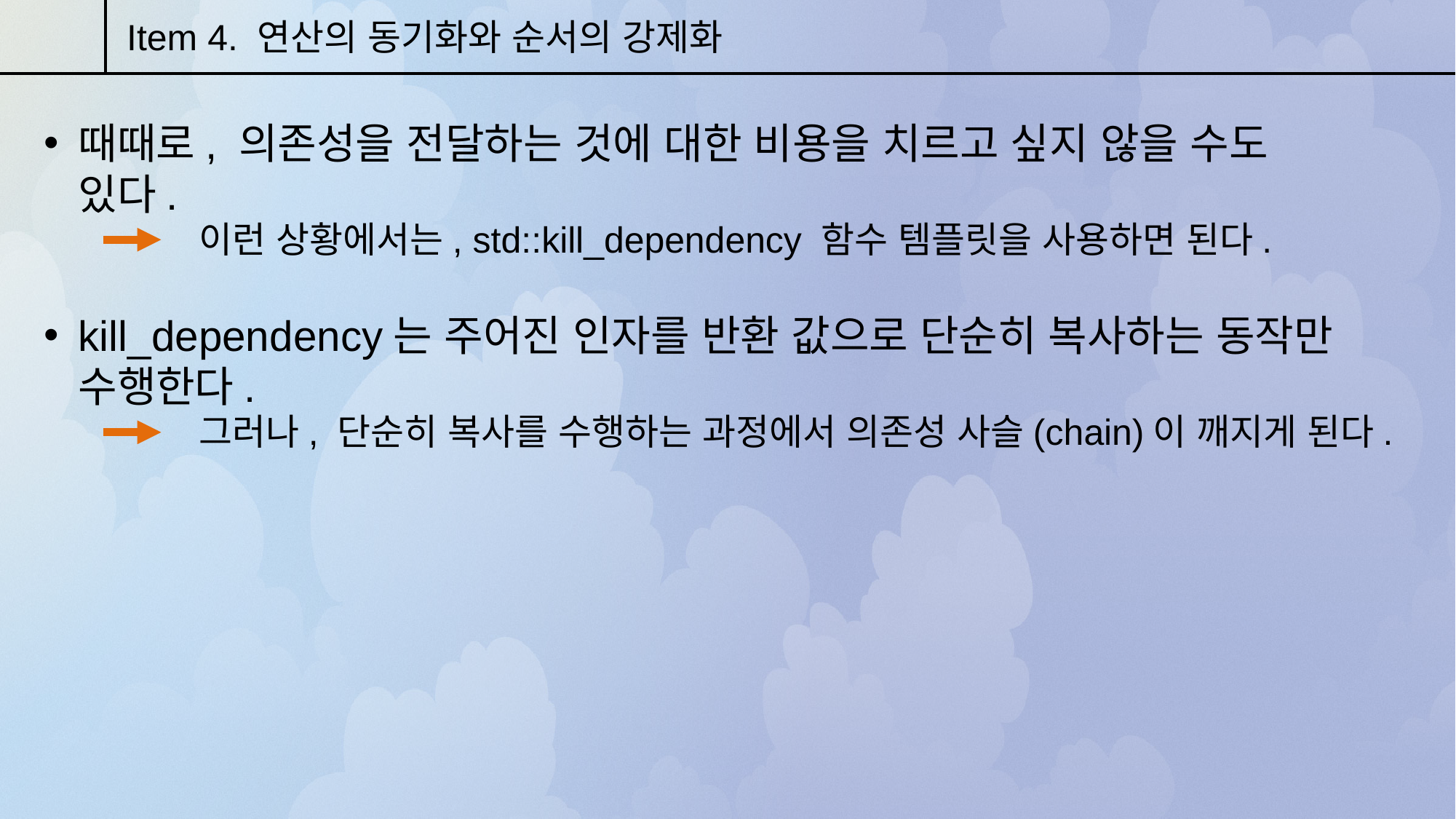

Item 4. 연산의 동기화와 순서의 강제화
때때로, 의존성을 전달하는 것에 대한 비용을 치르고 싶지 않을 수도 있다.
이런 상황에서는, std::kill_dependency 함수 템플릿을 사용하면 된다.
kill_dependency는 주어진 인자를 반환 값으로 단순히 복사하는 동작만 수행한다.
그러나, 단순히 복사를 수행하는 과정에서 의존성 사슬(chain)이 깨지게 된다.